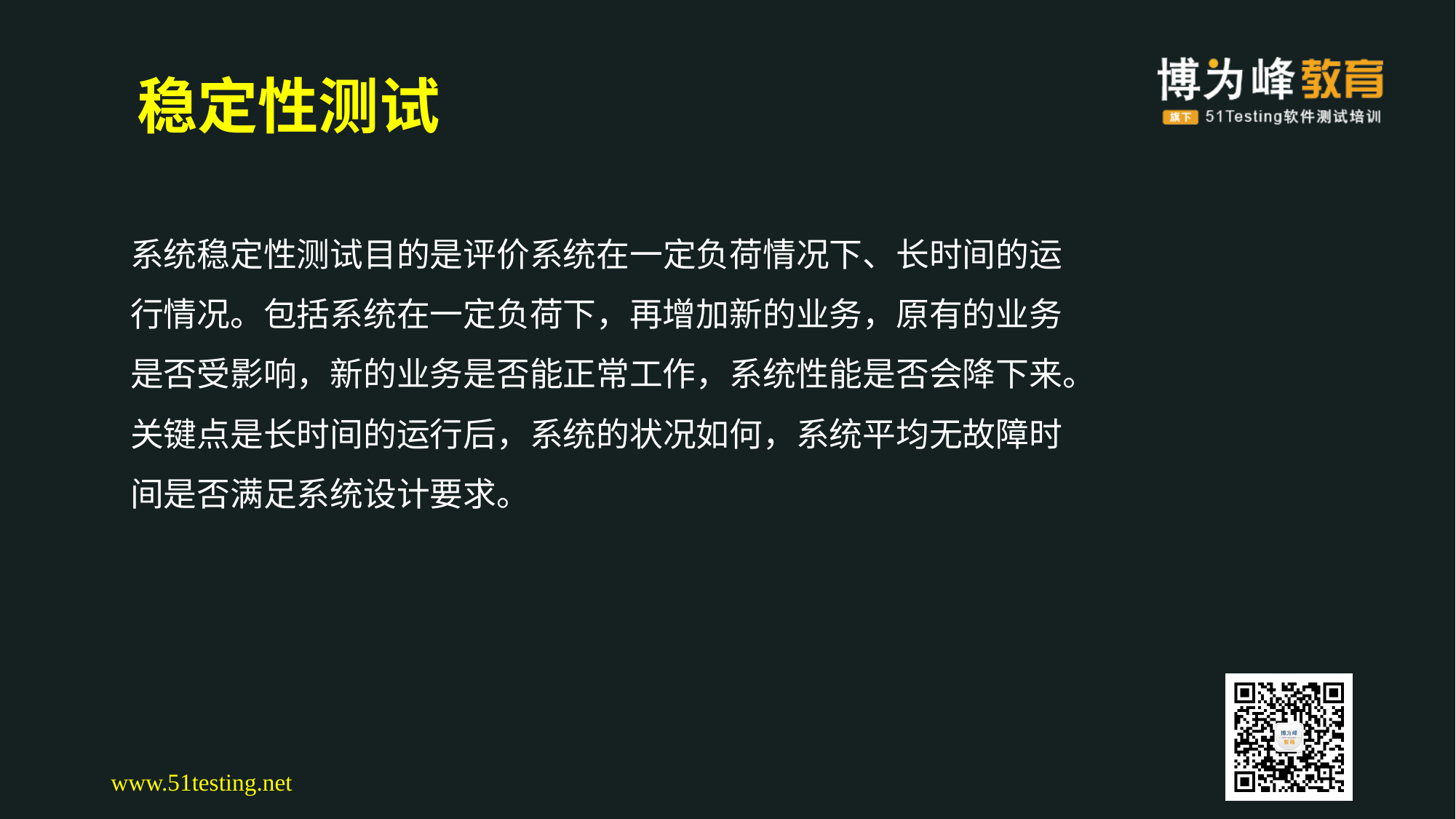

# 稳定性测试
系统稳定性测试目的是评价系统在一定负荷情况下、长时间的运行情况。包括系统在一定负荷下，再增加新的业务，原有的业务是否受影响，新的业务是否能正常工作，系统性能是否会降下来。关键点是长时间的运行后，系统的状况如何，系统平均无故障时间是否满足系统设计要求。
www.51testing.net